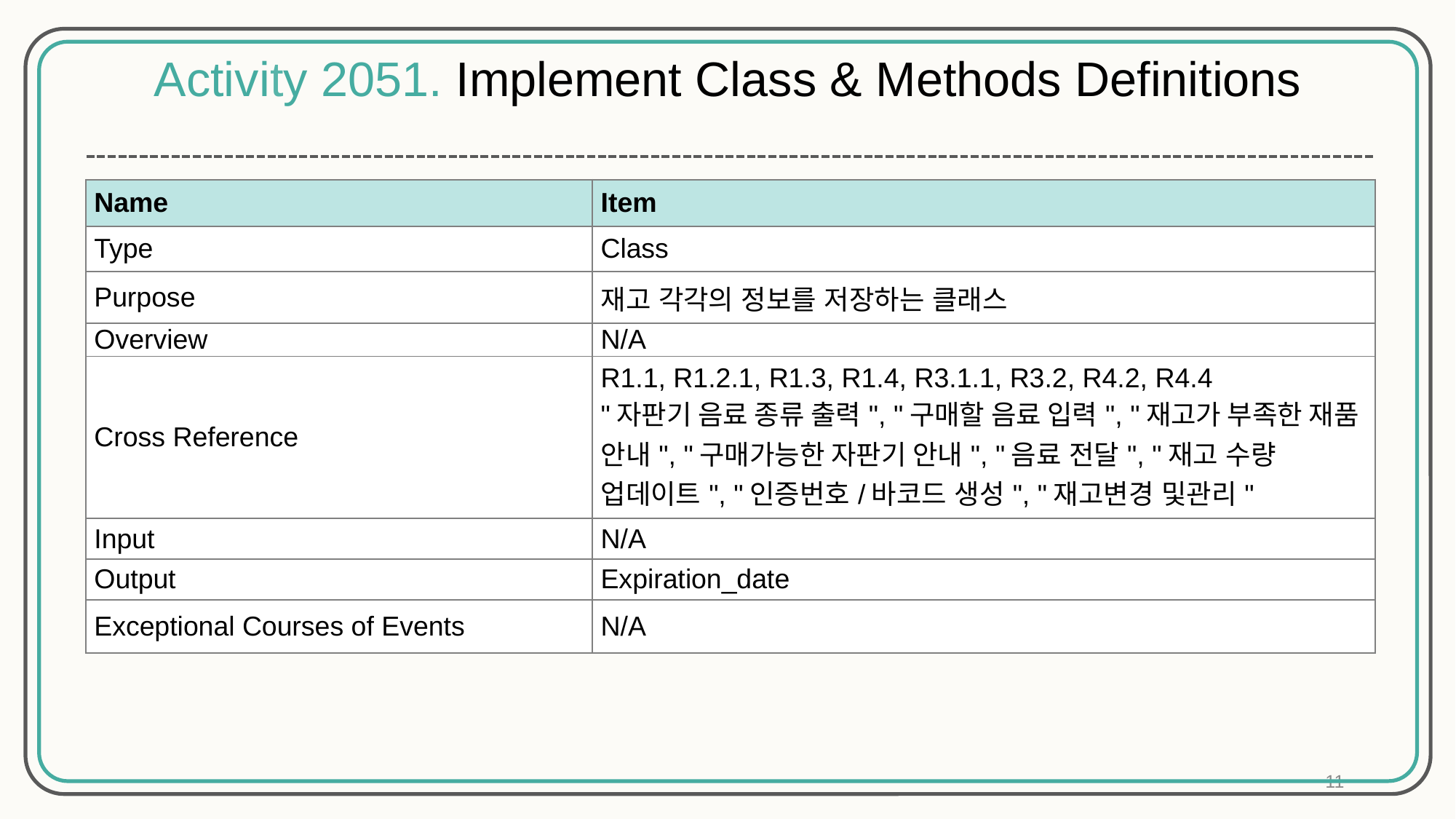

Activity 2051. Implement Class & Methods Definitions

| Name | Item |
| --- | --- |
| Type | Class |
| Purpose | 재고 각각의 정보를 저장하는 클래스 |
| Overview | N/A |
| Cross Reference | R1.1, R1.2.1, R1.3, R1.4, R3.1.1, R3.2, R4.2, R4.4 "자판기 음료 종류 출력", "구매할 음료 입력", "재고가 부족한 재품 안내", "구매가능한 자판기 안내", "음료 전달", "재고 수량 업데이트", "인증번호/바코드 생성", "재고변경 및관리" |
| Input | N/A |
| Output | Expiration\_date |
| Exceptional Courses of Events | N/A |
11